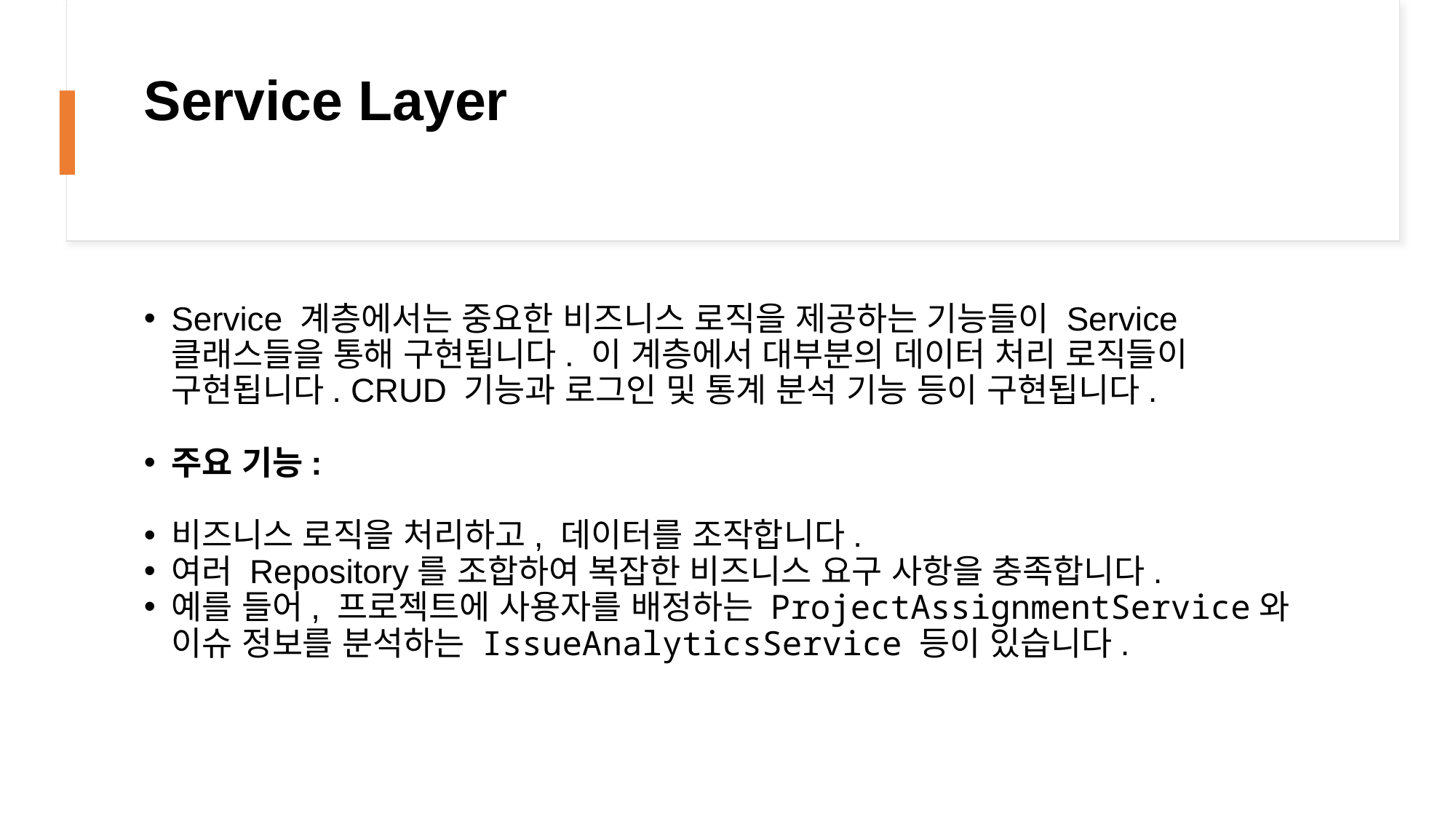

# Service Layer

Service 계층에서는 중요한 비즈니스 로직을 제공하는 기능들이 Service 클래스들을 통해 구현됩니다. 이 계층에서 대부분의 데이터 처리 로직들이 구현됩니다. CRUD 기능과 로그인 및 통계 분석 기능 등이 구현됩니다.
주요 기능:
비즈니스 로직을 처리하고, 데이터를 조작합니다.
여러 Repository를 조합하여 복잡한 비즈니스 요구 사항을 충족합니다.
예를 들어, 프로젝트에 사용자를 배정하는 ProjectAssignmentService와 이슈 정보를 분석하는 IssueAnalyticsService 등이 있습니다.